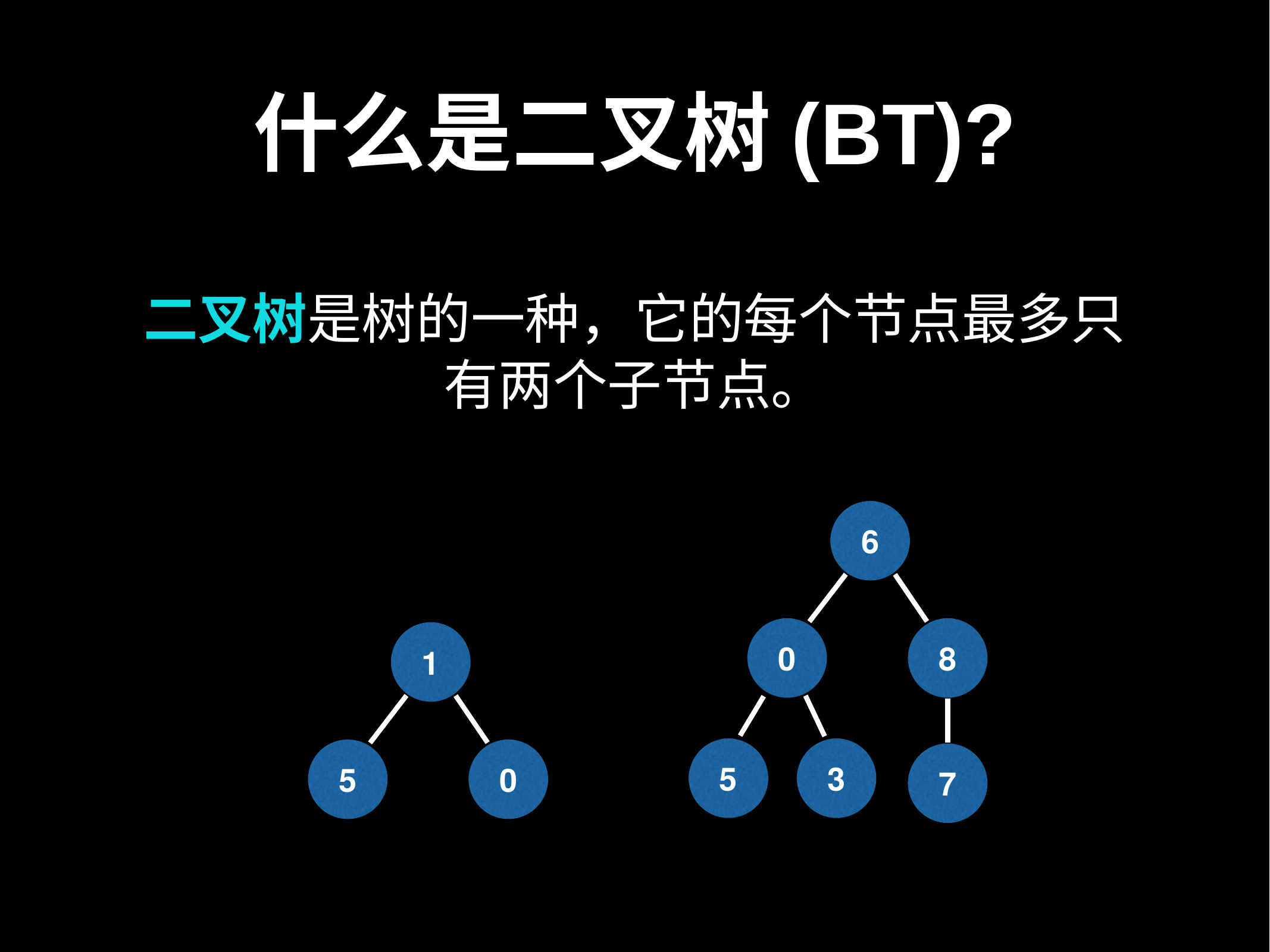

# 什么是二叉树(BT)?
二叉树是树的一种，它的每个节点最多只有两个子节点。
6

0
8
1

5
3
5
0
7